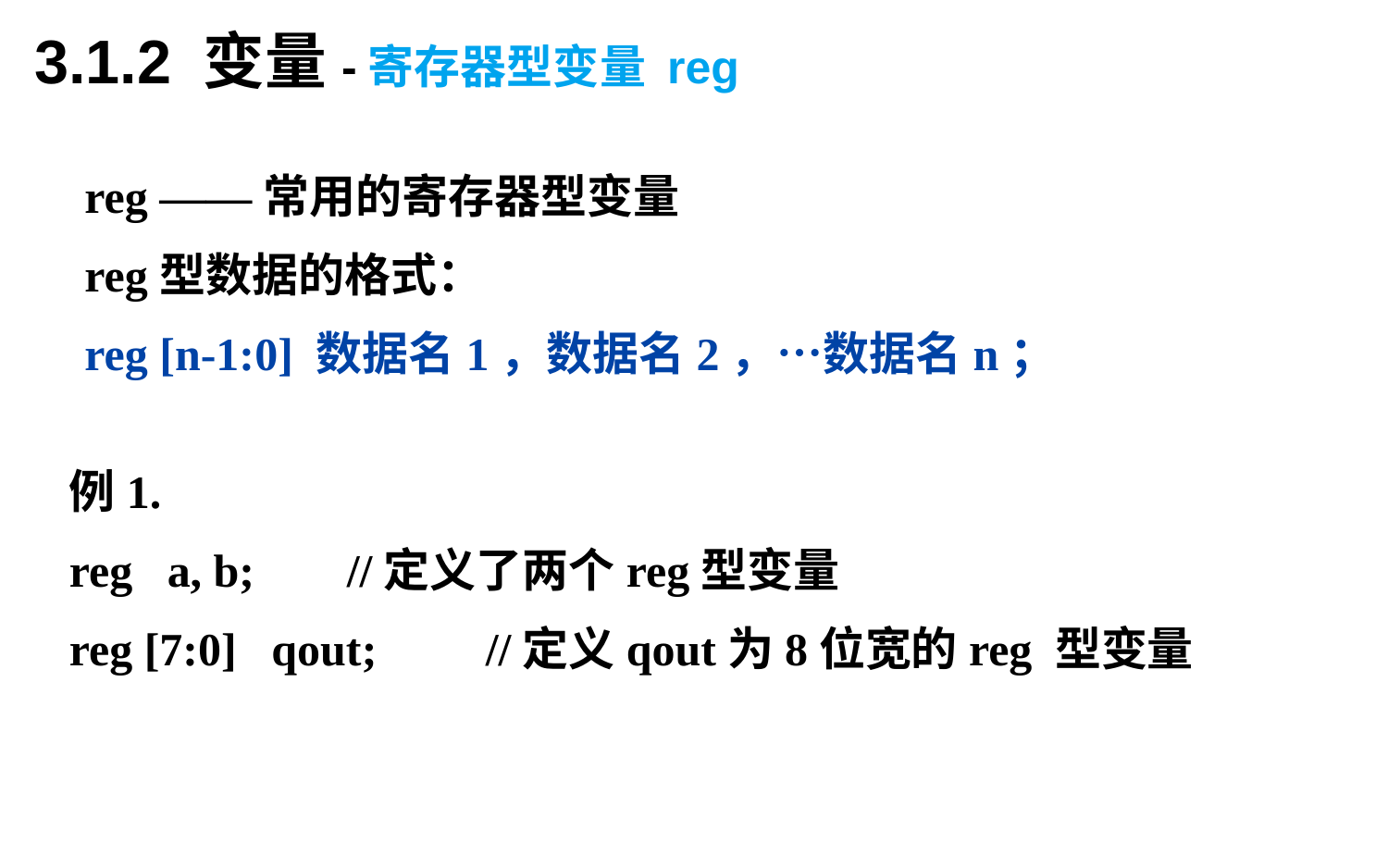

3.1.2 变量-寄存器型变量 reg
reg ——常用的寄存器型变量
reg型数据的格式：
reg [n-1:0] 数据名1，数据名2，…数据名n；
例1.
reg   a, b;	//定义了两个reg型变量
reg [7:0]   qout; 	//定义qout为8位宽的reg 型变量